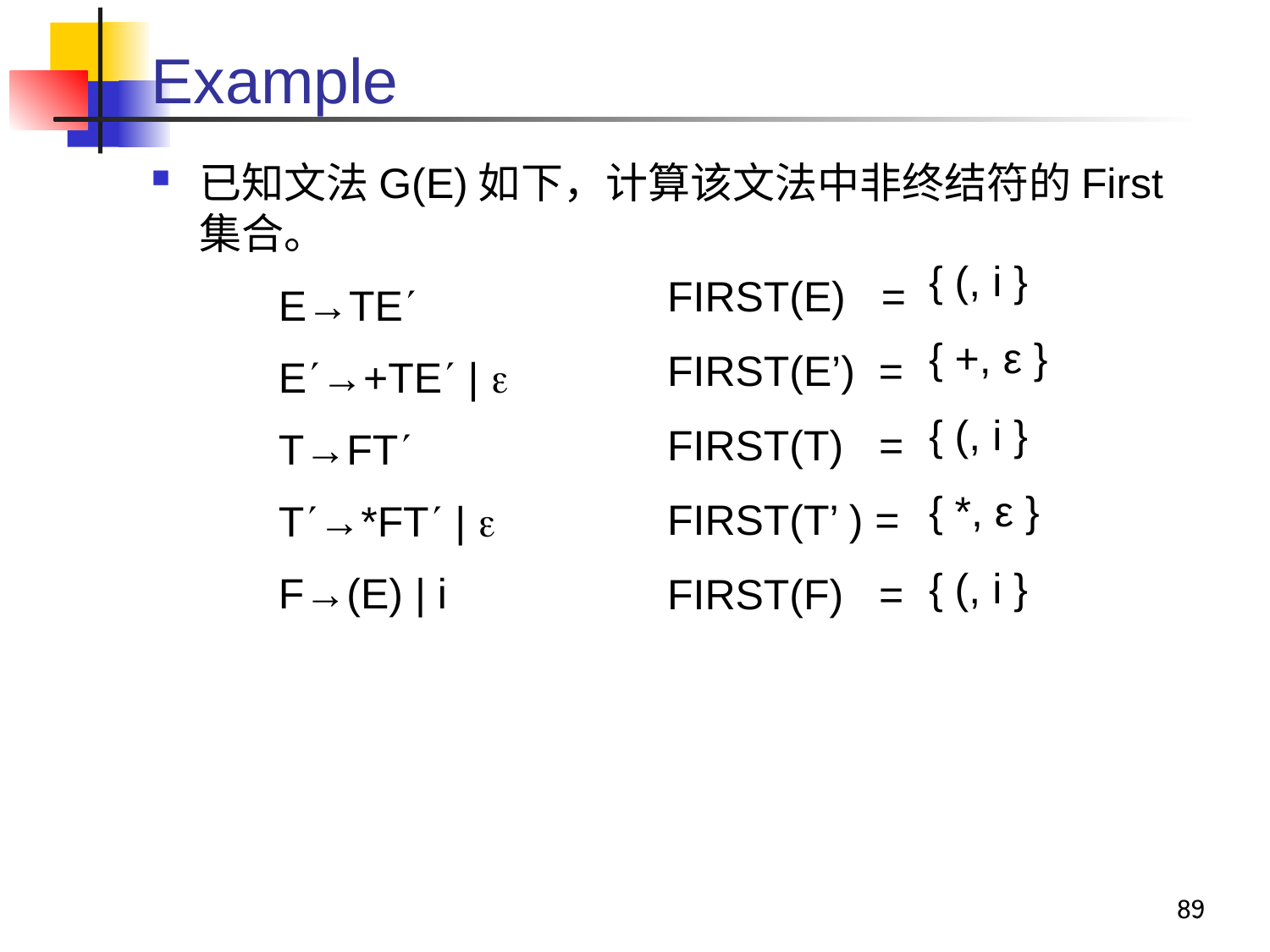

# Example
已知文法G(E)如下，计算该文法中非终结符的First集合。
E→TE′
E′→+TE′ | ε
T→FT′
T′→*FT′ | ε
F→(E) | i
FIRST(E)   =
FIRST(E’)  =
FIRST(T)   =
FIRST(T’ ) =
FIRST(F)   =
{ (, i }

{ +, ε }

{ (, i }

{ *, ε }

{ (, i }

89